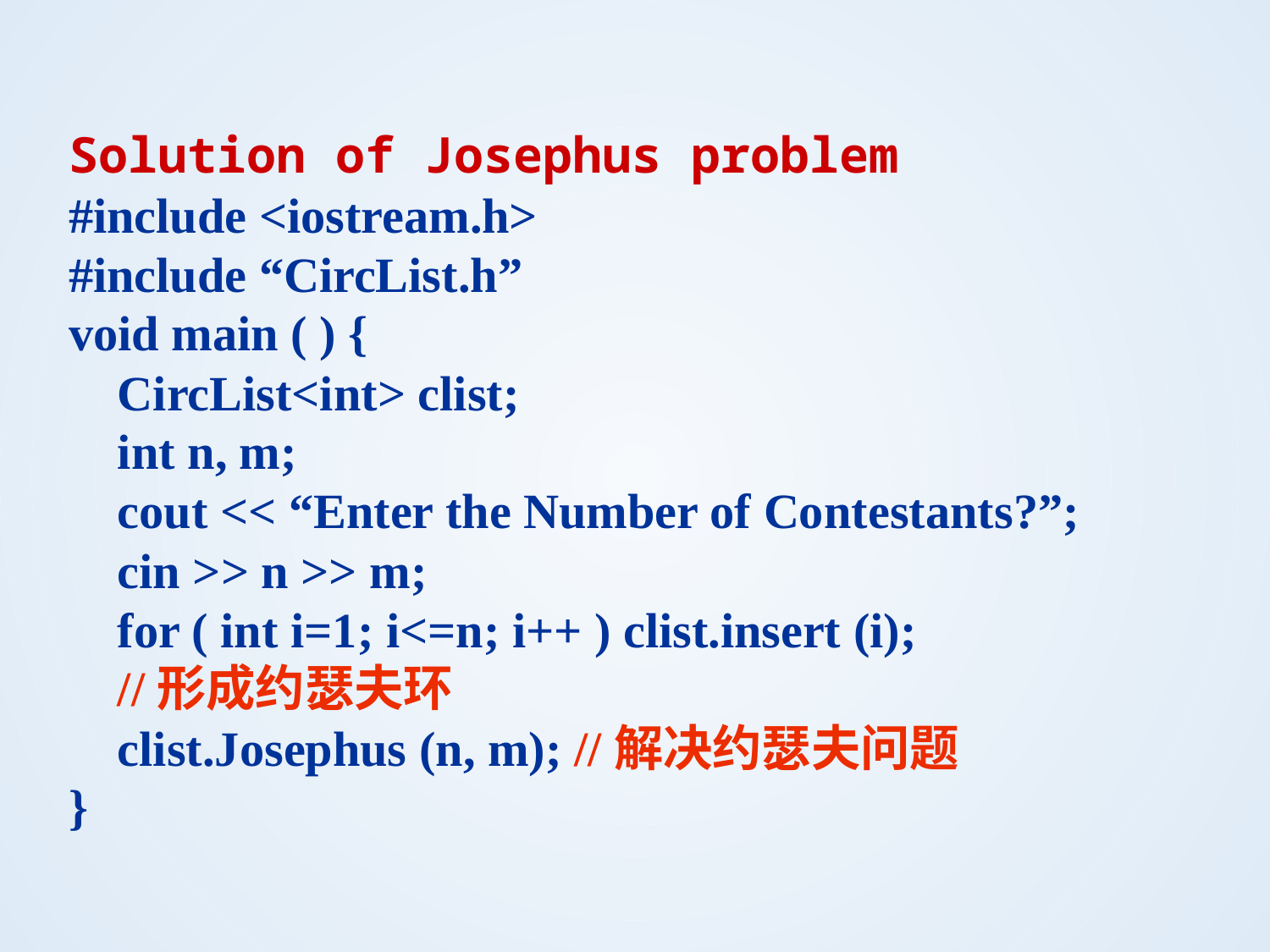

Solution of Josephus problem
#include <iostream.h>
#include “CircList.h”
void main ( ) {
    CircList<int> clist;
    int n, m;
    cout << “Enter the Number of Contestants?”;
    cin >> n >> m;
    for ( int i=1; i<=n; i++ ) clist.insert (i);
    //形成约瑟夫环
    clist.Josephus (n, m); //解决约瑟夫问题
}